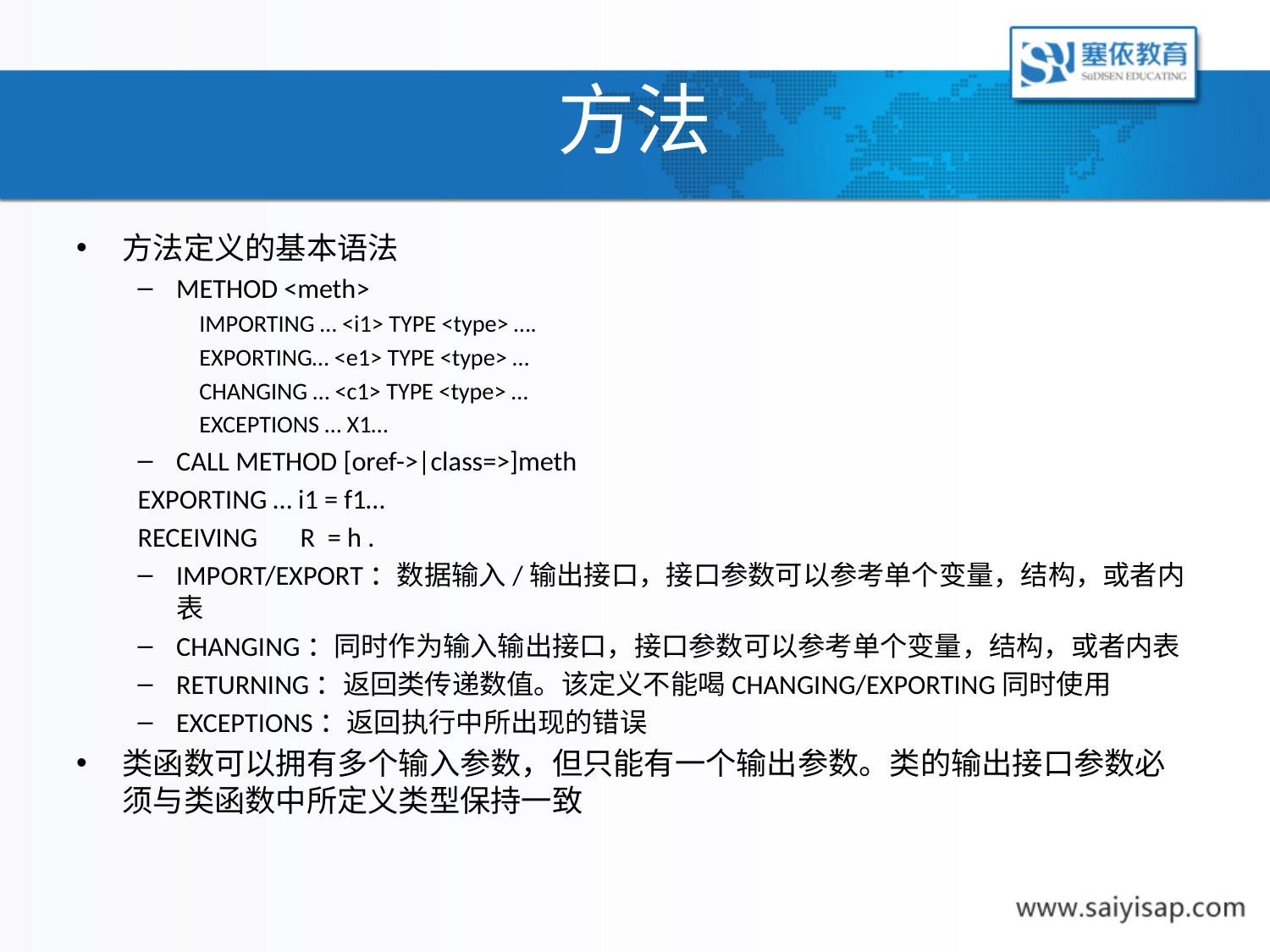

# 方法
方法定义的基本语法
METHOD <meth>
IMPORTING … <i1> TYPE <type> ….
EXPORTING… <e1> TYPE <type> …
CHANGING … <c1> TYPE <type> …
EXCEPTIONS … X1…
CALL METHOD [oref->|class=>]meth
	EXPORTING … i1 = f1…
	RECEIVING       R  = h .
IMPORT/EXPORT：数据输入/输出接口，接口参数可以参考单个变量，结构，或者内表
CHANGING：同时作为输入输出接口，接口参数可以参考单个变量，结构，或者内表
RETURNING：返回类传递数值。该定义不能喝CHANGING/EXPORTING同时使用
EXCEPTIONS：返回执行中所出现的错误
类函数可以拥有多个输入参数，但只能有一个输出参数。类的输出接口参数必须与类函数中所定义类型保持一致